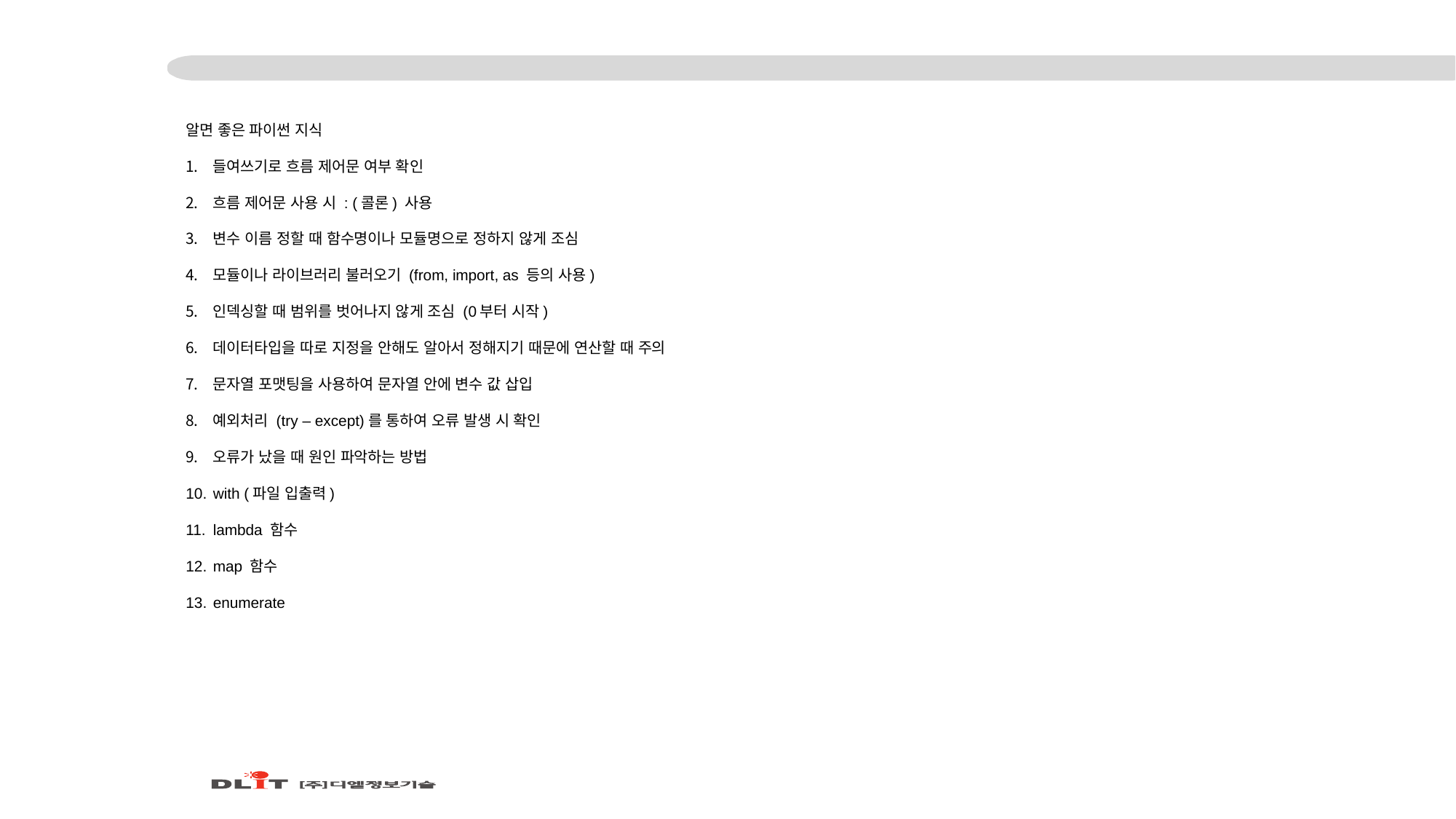

알면 좋은 파이썬 지식

들여쓰기로 흐름 제어문 여부 확인

흐름 제어문 사용 시 : (콜론) 사용

변수 이름 정할 때 함수명이나 모듈명으로 정하지 않게 조심

모듈이나 라이브러리 불러오기 (from, import, as 등의 사용)

인덱싱할 때 범위를 벗어나지 않게 조심 (0부터 시작)

데이터타입을 따로 지정을 안해도 알아서 정해지기 때문에 연산할 때 주의

문자열 포맷팅을 사용하여 문자열 안에 변수 값 삽입

예외처리 (try – except)를 통하여 오류 발생 시 확인

오류가 났을 때 원인 파악하는 방법

with (파일 입출력)

lambda 함수

map 함수

enumerate